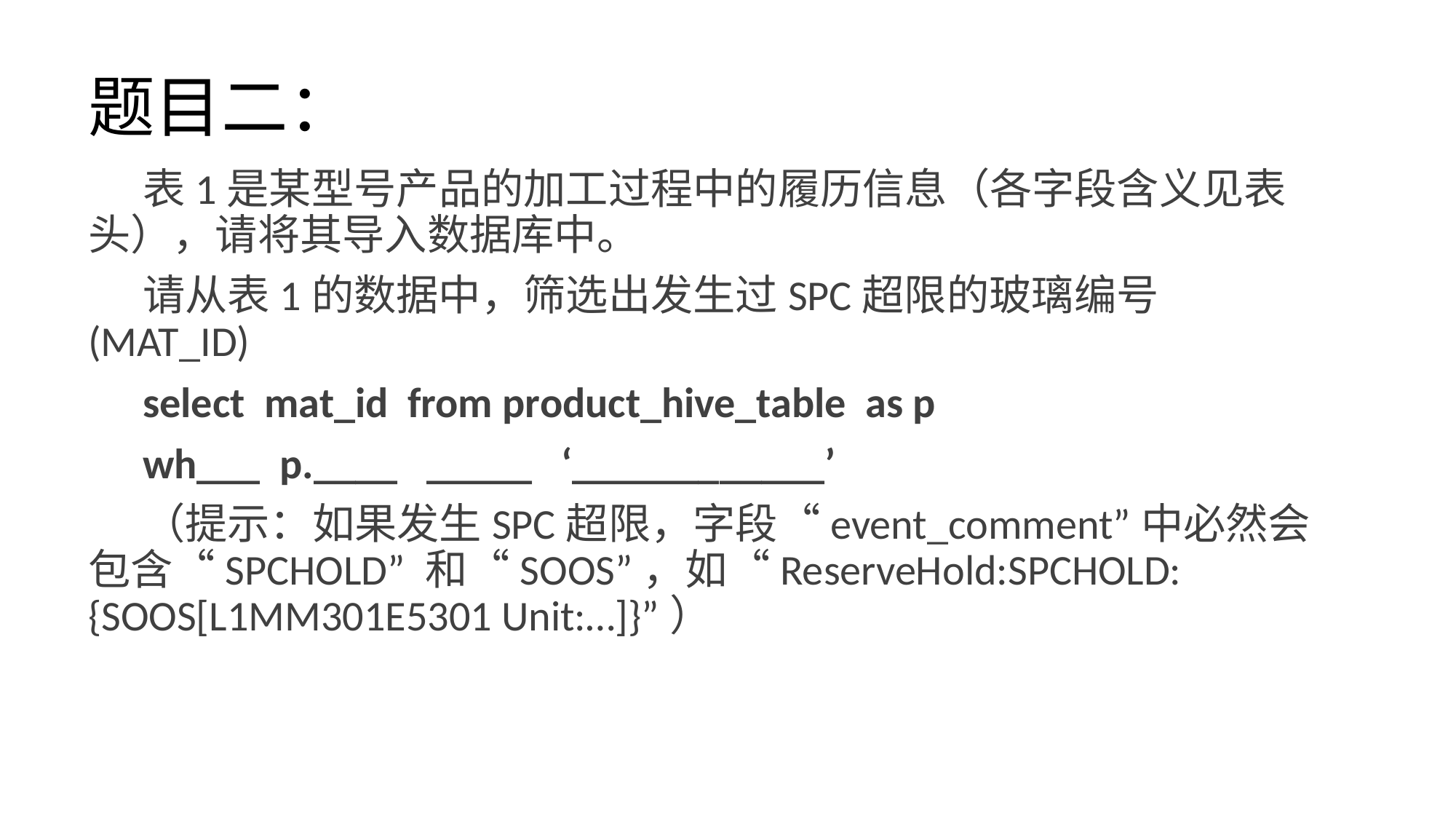

# 题目二：
表1是某型号产品的加工过程中的履历信息（各字段含义见表头），请将其导入数据库中。
请从表1的数据中，筛选出发生过SPC超限的玻璃编号(MAT_ID)
select  mat_id  from product_hive_table  as p
wh___  p.____   _____   ‘____________’
（提示：如果发生SPC超限，字段“event_comment”中必然会包含“SPCHOLD” 和“SOOS”，如“ReserveHold:SPCHOLD:{SOOS[L1MM301E5301 Unit:…]}”）